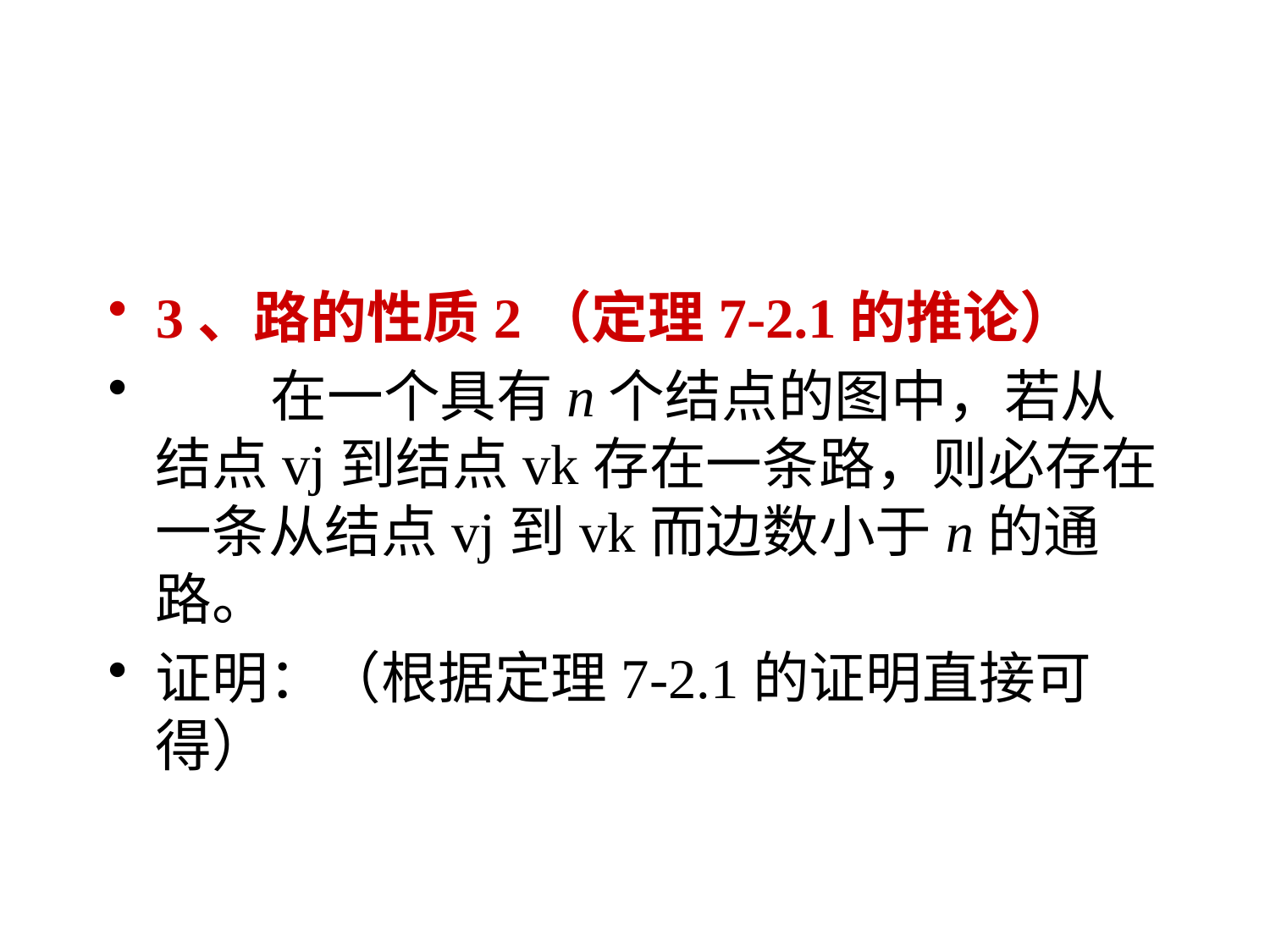

#
3、路的性质2（定理7-2.1的推论）
        在一个具有n个结点的图中，若从结点vj到结点vk存在一条路，则必存在一条从结点vj到vk而边数小于n的通路。
证明：（根据定理7-2.1的证明直接可得）